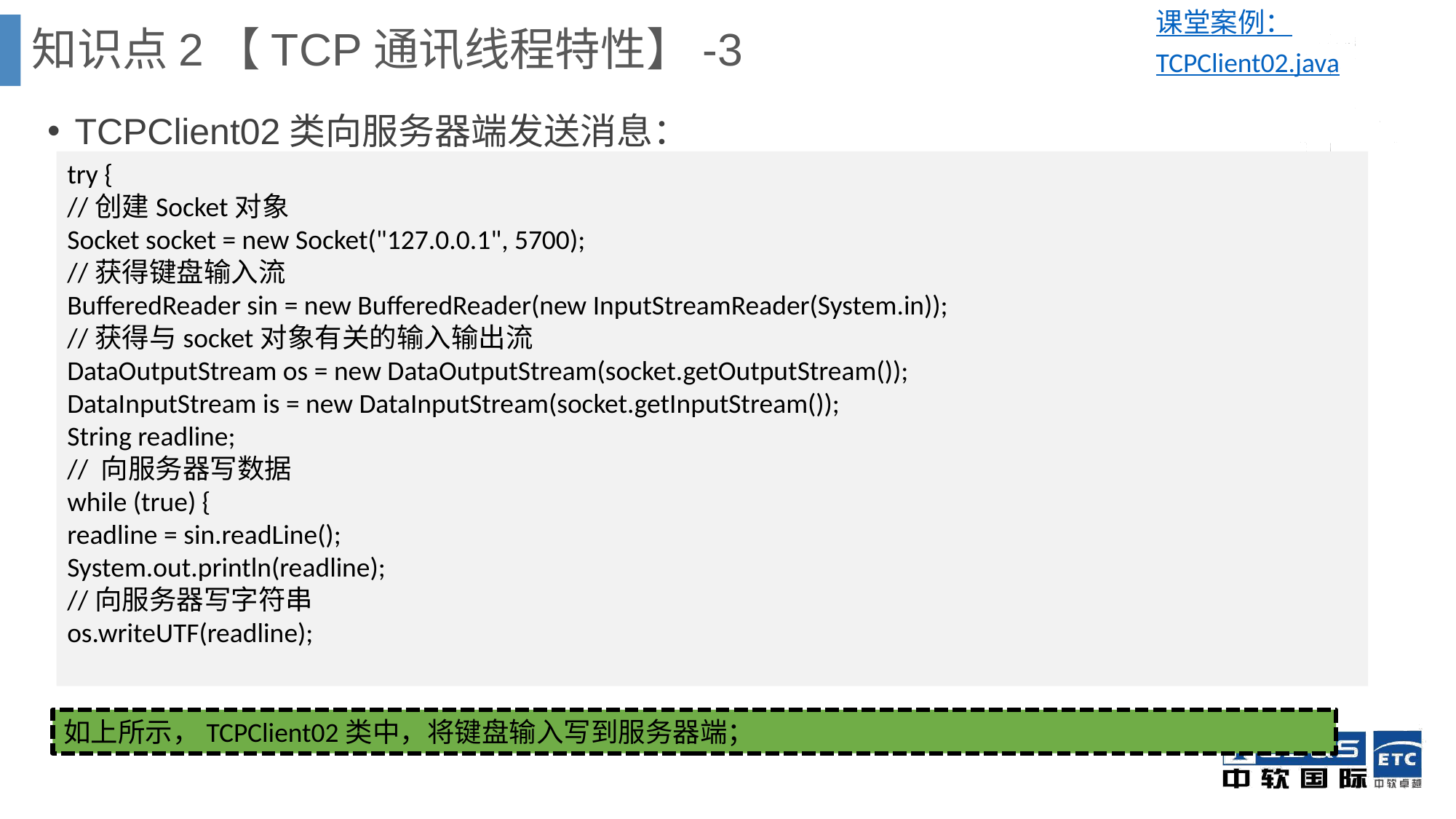

课堂案例：TCPClient02.java
知识点2【TCP通讯线程特性】-3
TCPClient02类向服务器端发送消息：
try {
//创建Socket对象
Socket socket = new Socket("127.0.0.1", 5700);
//获得键盘输入流
BufferedReader sin = new BufferedReader(new InputStreamReader(System.in));
//获得与socket对象有关的输入输出流
DataOutputStream os = new DataOutputStream(socket.getOutputStream());
DataInputStream is = new DataInputStream(socket.getInputStream());
String readline;
// 向服务器写数据
while (true) {
readline = sin.readLine();
System.out.println(readline);
//向服务器写字符串
os.writeUTF(readline);

如上所示，TCPClient02类中，将键盘输入写到服务器端；